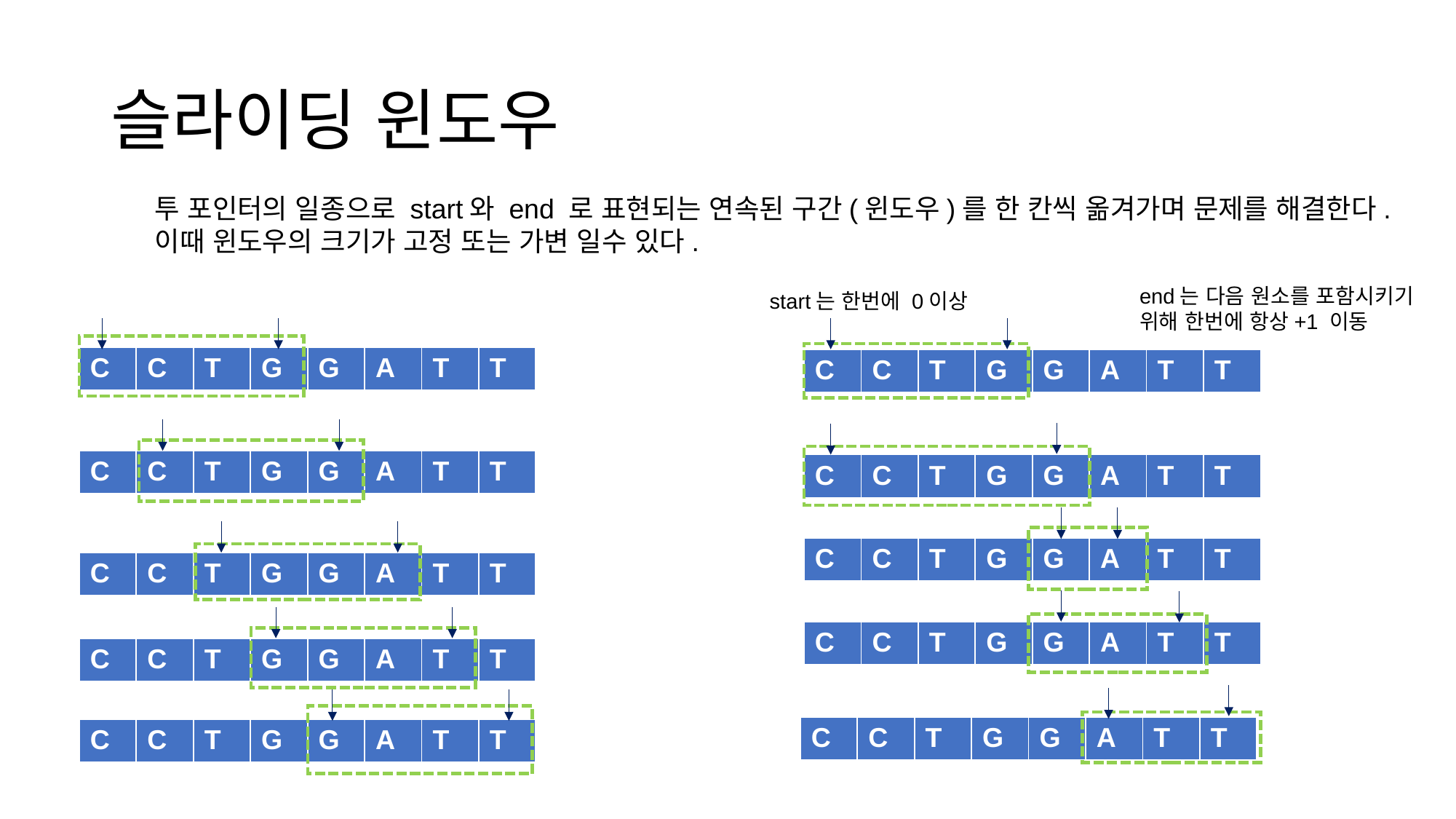

# 슬라이딩 윈도우
 투 포인터의 일종으로 start와 end 로 표현되는 연속된 구간(윈도우)를 한 칸씩 옮겨가며 문제를 해결한다.
 이때 윈도우의 크기가 고정 또는 가변 일수 있다.
end는 다음 원소를 포함시키기 위해 한번에 항상+1 이동
  start는 한번에 0이상

| C | C | T | G | G | A | T | T |
| --- | --- | --- | --- | --- | --- | --- | --- |
| C | C | T | G | G | A | T | T |
| --- | --- | --- | --- | --- | --- | --- | --- |

| C | C | T | G | G | A | T | T |
| --- | --- | --- | --- | --- | --- | --- | --- |
| C | C | T | G | G | A | T | T |
| --- | --- | --- | --- | --- | --- | --- | --- |

| C | C | T | G | G | A | T | T |
| --- | --- | --- | --- | --- | --- | --- | --- |

| C | C | T | G | G | A | T | T |
| --- | --- | --- | --- | --- | --- | --- | --- |

| C | C | T | G | G | A | T | T |
| --- | --- | --- | --- | --- | --- | --- | --- |

| C | C | T | G | G | A | T | T |
| --- | --- | --- | --- | --- | --- | --- | --- |

| C | C | T | G | G | A | T | T |
| --- | --- | --- | --- | --- | --- | --- | --- |
| C | C | T | G | G | A | T | T |
| --- | --- | --- | --- | --- | --- | --- | --- |